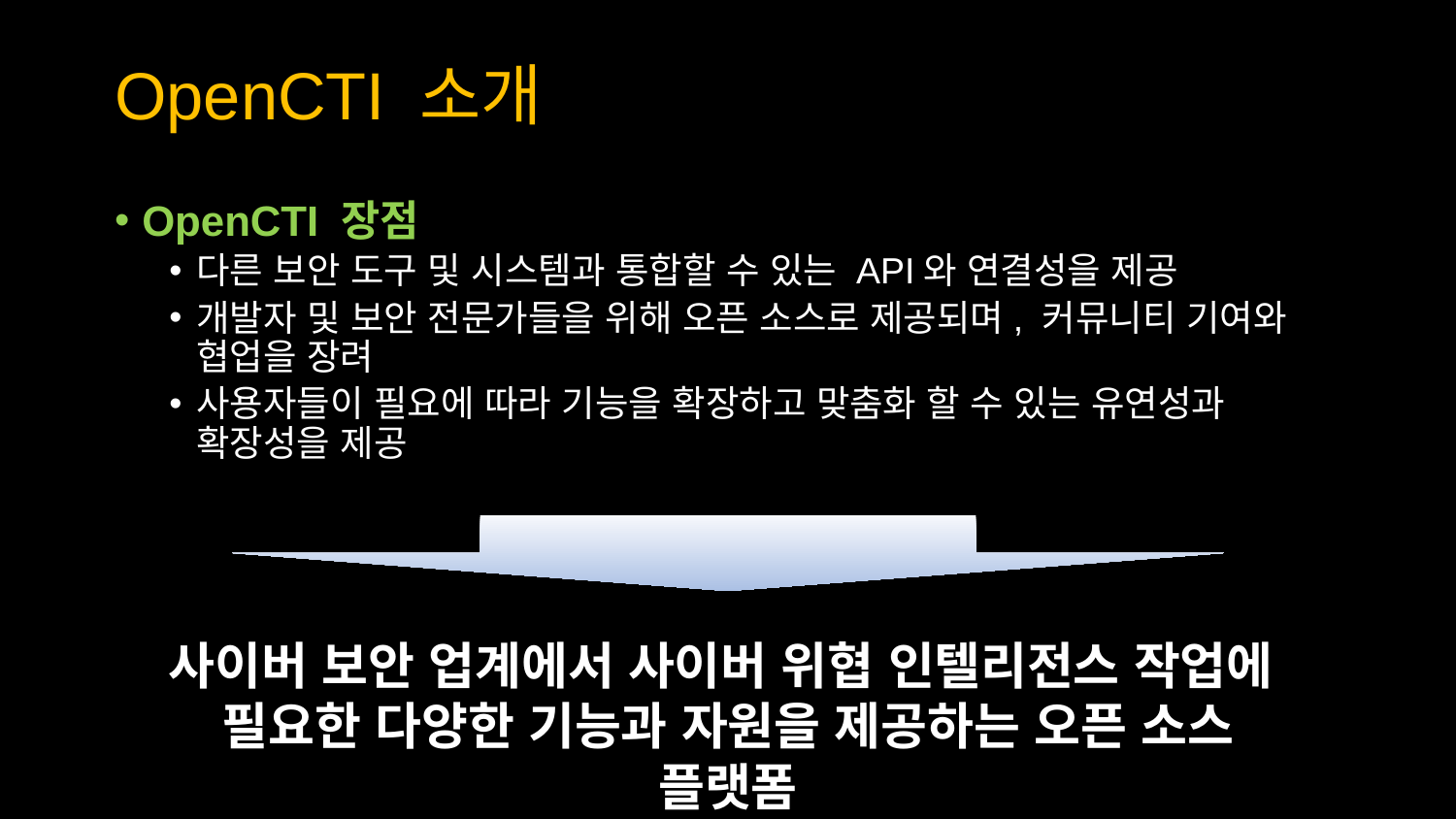

# OpenCTI 소개
OpenCTI 장점
다른 보안 도구 및 시스템과 통합할 수 있는 API와 연결성을 제공
개발자 및 보안 전문가들을 위해 오픈 소스로 제공되며, 커뮤니티 기여와
협업을 장려
사용자들이 필요에 따라 기능을 확장하고 맞춤화 할 수 있는 유연성과
확장성을 제공

사이버 보안 업계에서 사이버 위협 인텔리전스 작업에
필요한 다양한 기능과 자원을 제공하는 오픈 소스 플랫폼